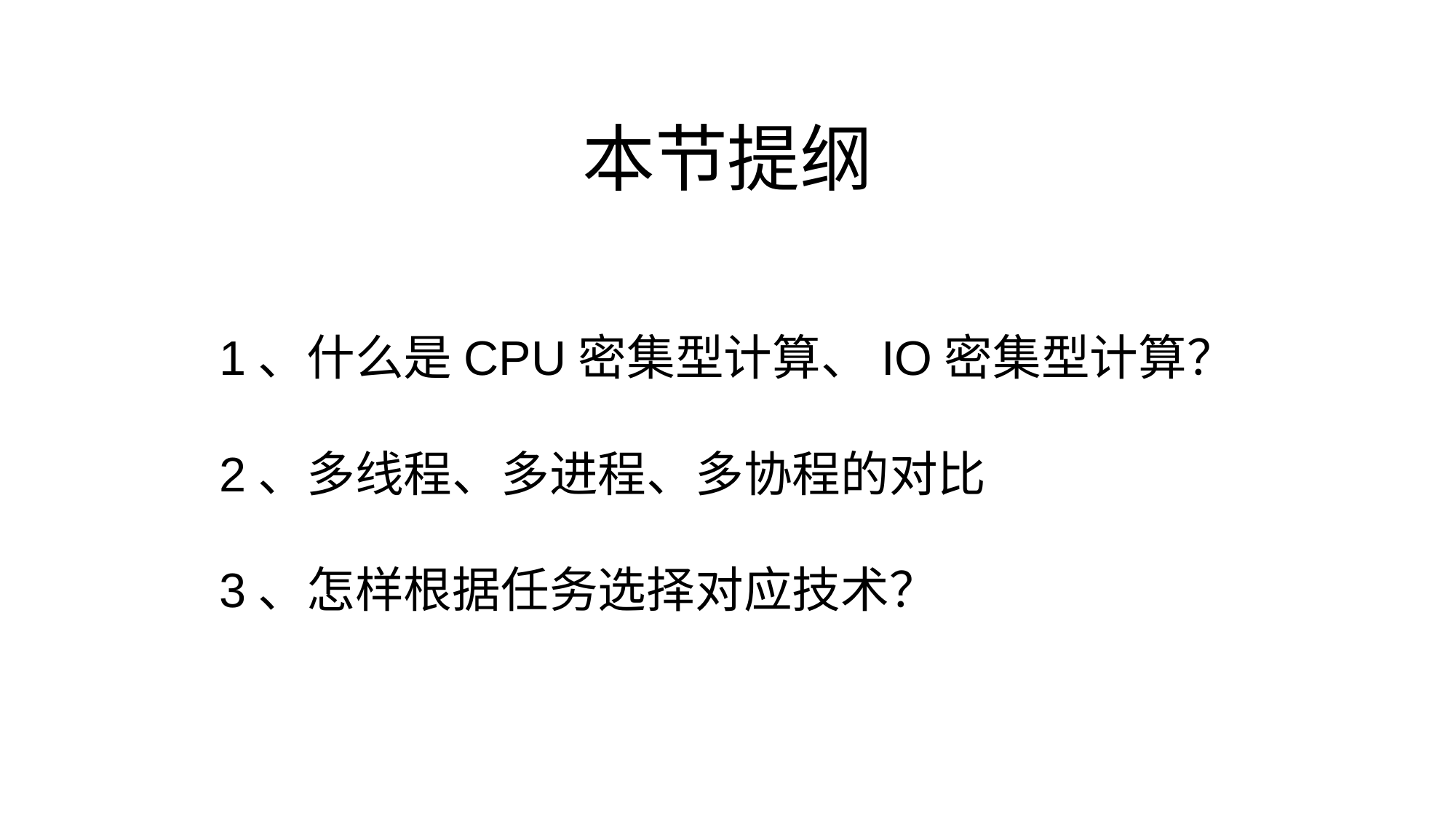

本节提纲
1、什么是CPU密集型计算、IO密集型计算？

2、多线程、多进程、多协程的对比

3、怎样根据任务选择对应技术？